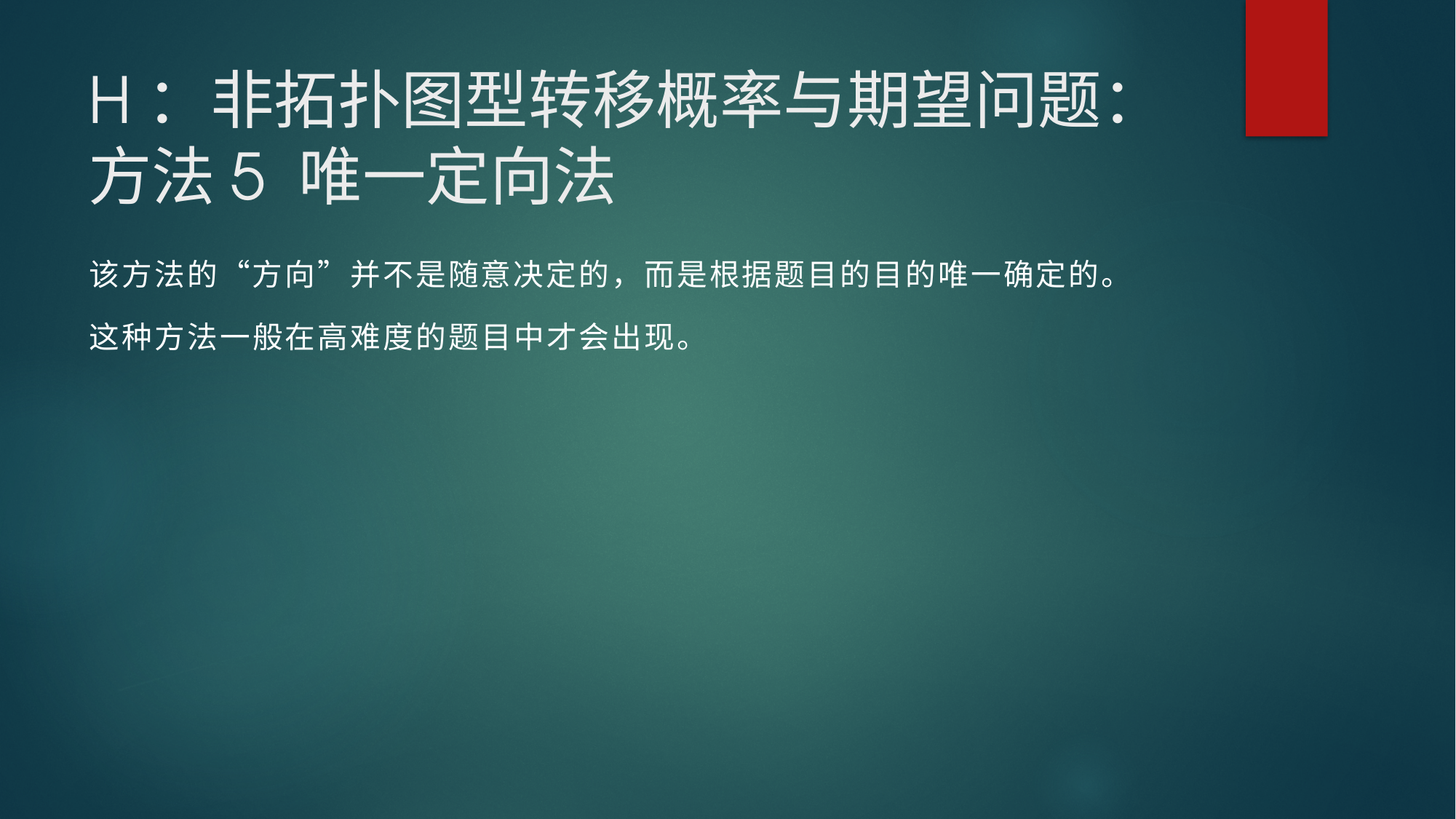

# H：非拓扑图型转移概率与期望问题：方法5 唯一定向法
该方法的“方向”并不是随意决定的，而是根据题目的目的唯一确定的。
这种方法一般在高难度的题目中才会出现。